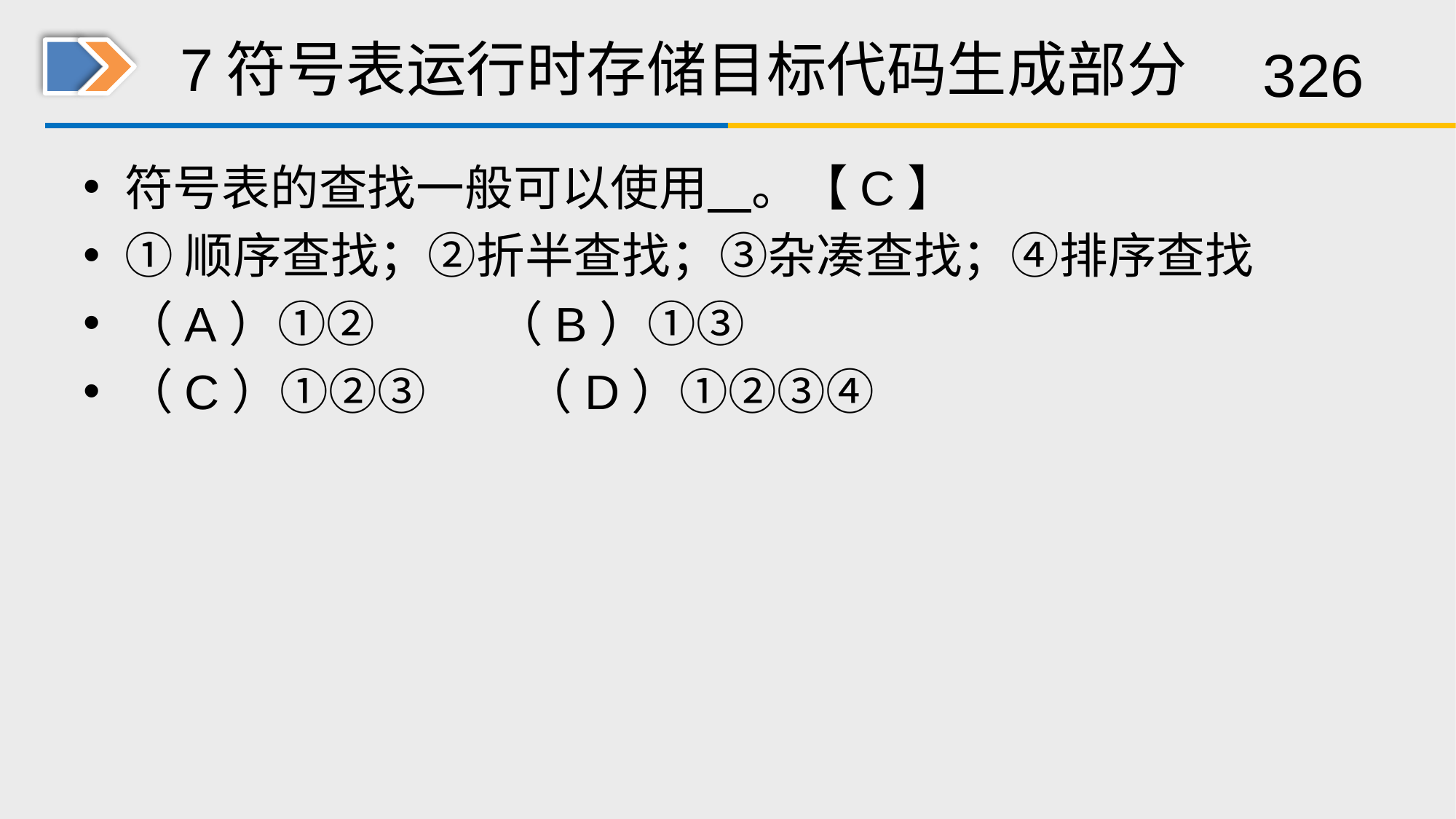

# 7符号表运行时存储目标代码生成部分
326
符号表的查找一般可以使用    。【C】
①顺序查找；②折半查找；③杂凑查找；④排序查找
（A）①②           （B）①③
（C）①②③         （D）①②③④